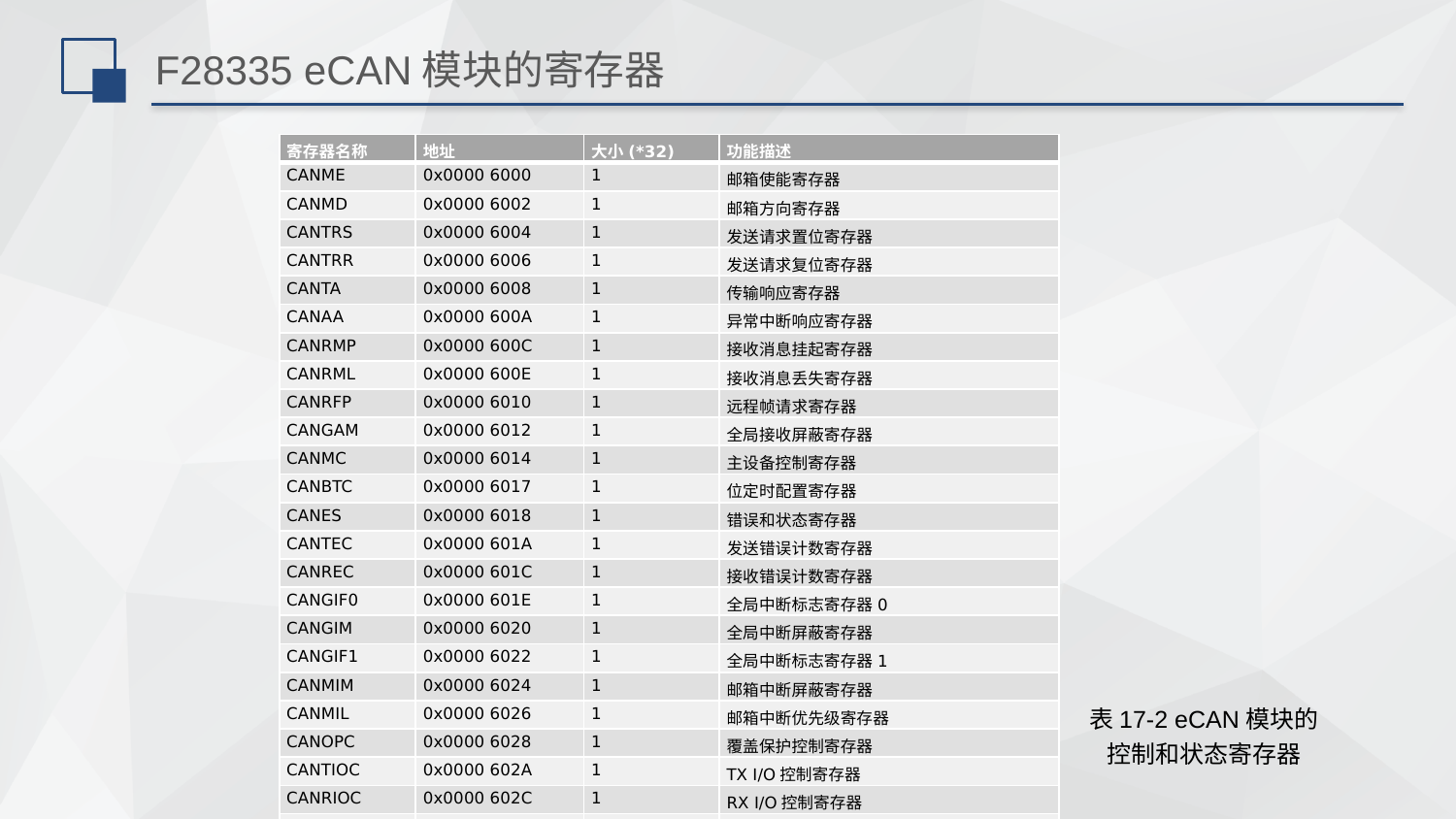

# F28335 eCAN模块的寄存器
| 寄存器名称 | 地址 | 大小(\*32) | 功能描述 |
| --- | --- | --- | --- |
| CANME | 0x0000 6000 | 1 | 邮箱使能寄存器 |
| CANMD | 0x0000 6002 | 1 | 邮箱方向寄存器 |
| CANTRS | 0x0000 6004 | 1 | 发送请求置位寄存器 |
| CANTRR | 0x0000 6006 | 1 | 发送请求复位寄存器 |
| CANTA | 0x0000 6008 | 1 | 传输响应寄存器 |
| CANAA | 0x0000 600A | 1 | 异常中断响应寄存器 |
| CANRMP | 0x0000 600C | 1 | 接收消息挂起寄存器 |
| CANRML | 0x0000 600E | 1 | 接收消息丢失寄存器 |
| CANRFP | 0x0000 6010 | 1 | 远程帧请求寄存器 |
| CANGAM | 0x0000 6012 | 1 | 全局接收屏蔽寄存器 |
| CANMC | 0x0000 6014 | 1 | 主设备控制寄存器 |
| CANBTC | 0x0000 6017 | 1 | 位定时配置寄存器 |
| CANES | 0x0000 6018 | 1 | 错误和状态寄存器 |
| CANTEC | 0x0000 601A | 1 | 发送错误计数寄存器 |
| CANREC | 0x0000 601C | 1 | 接收错误计数寄存器 |
| CANGIF0 | 0x0000 601E | 1 | 全局中断标志寄存器0 |
| CANGIM | 0x0000 6020 | 1 | 全局中断屏蔽寄存器 |
| CANGIF1 | 0x0000 6022 | 1 | 全局中断标志寄存器1 |
| CANMIM | 0x0000 6024 | 1 | 邮箱中断屏蔽寄存器 |
| CANMIL | 0x0000 6026 | 1 | 邮箱中断优先级寄存器 |
| CANOPC | 0x0000 6028 | 1 | 覆盖保护控制寄存器 |
| CANTIOC | 0x0000 602A | 1 | TX I/O控制寄存器 |
| CANRIOC | 0x0000 602C | 1 | RX I/O控制寄存器 |
| CANTSC | 0x0000 602E | 1 | 计时邮递计数器(SCC模式下保留) |
| CANTOC | 0x0000 6030 | 1 | 超时控制寄存器(SCC模式下保留) |
| CANTOS | 0x0000 6032 | 1 | 超时状态寄存器(SCC模式下保留) |
表17-2 eCAN模块的控制和状态寄存器